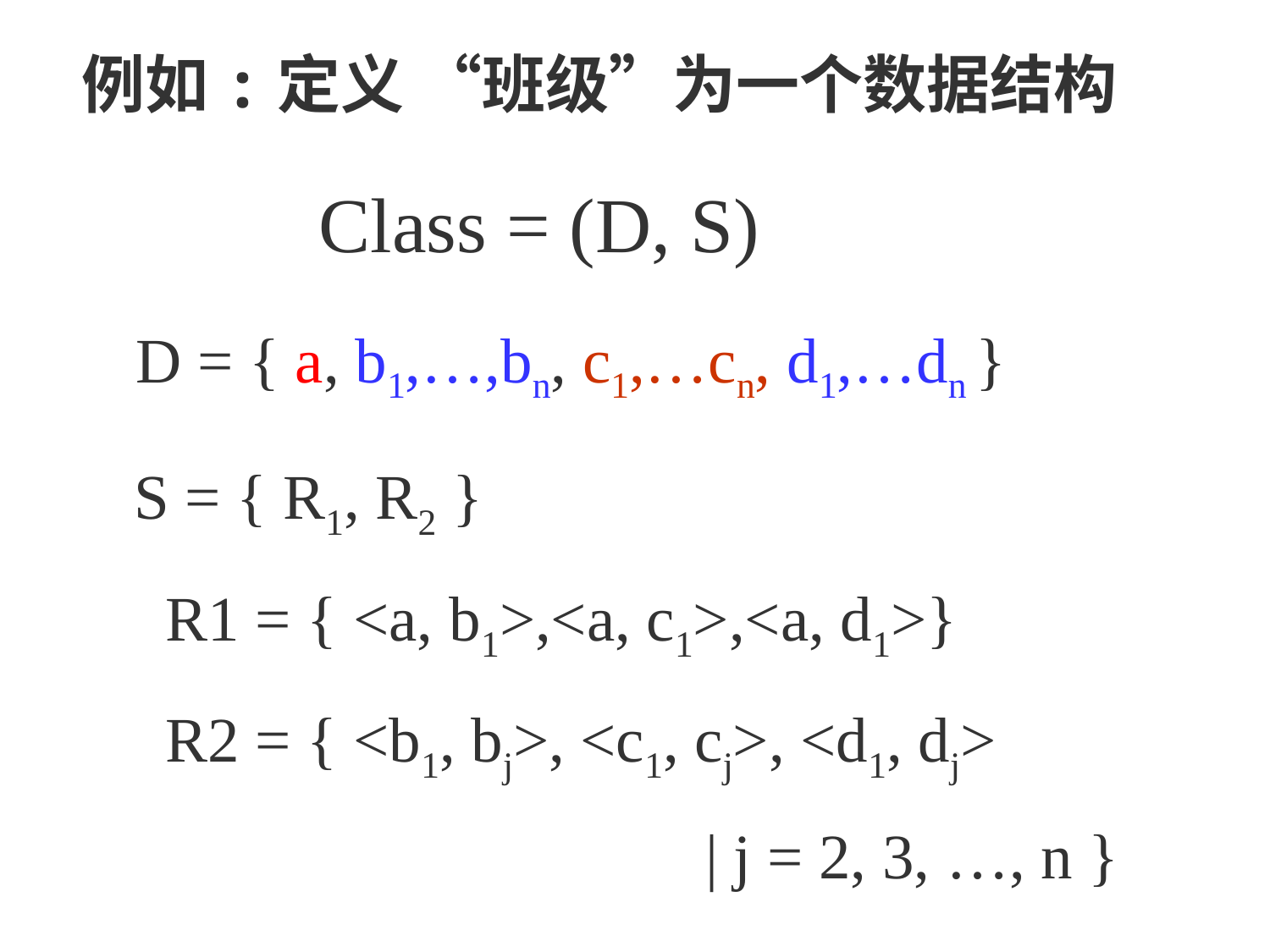

例如:定义 “班级”为一个数据结构
Class = (D, S)
D = { a, b1,…,bn, c1,…cn, d1,…dn }
S = { R1, R2 }
  R1 = { <a, b1>,<a, c1>,<a, d1>}
  R2 = { <b1, bj>, <c1, cj>, <d1, dj>
                                    | j = 2, 3, …, n }